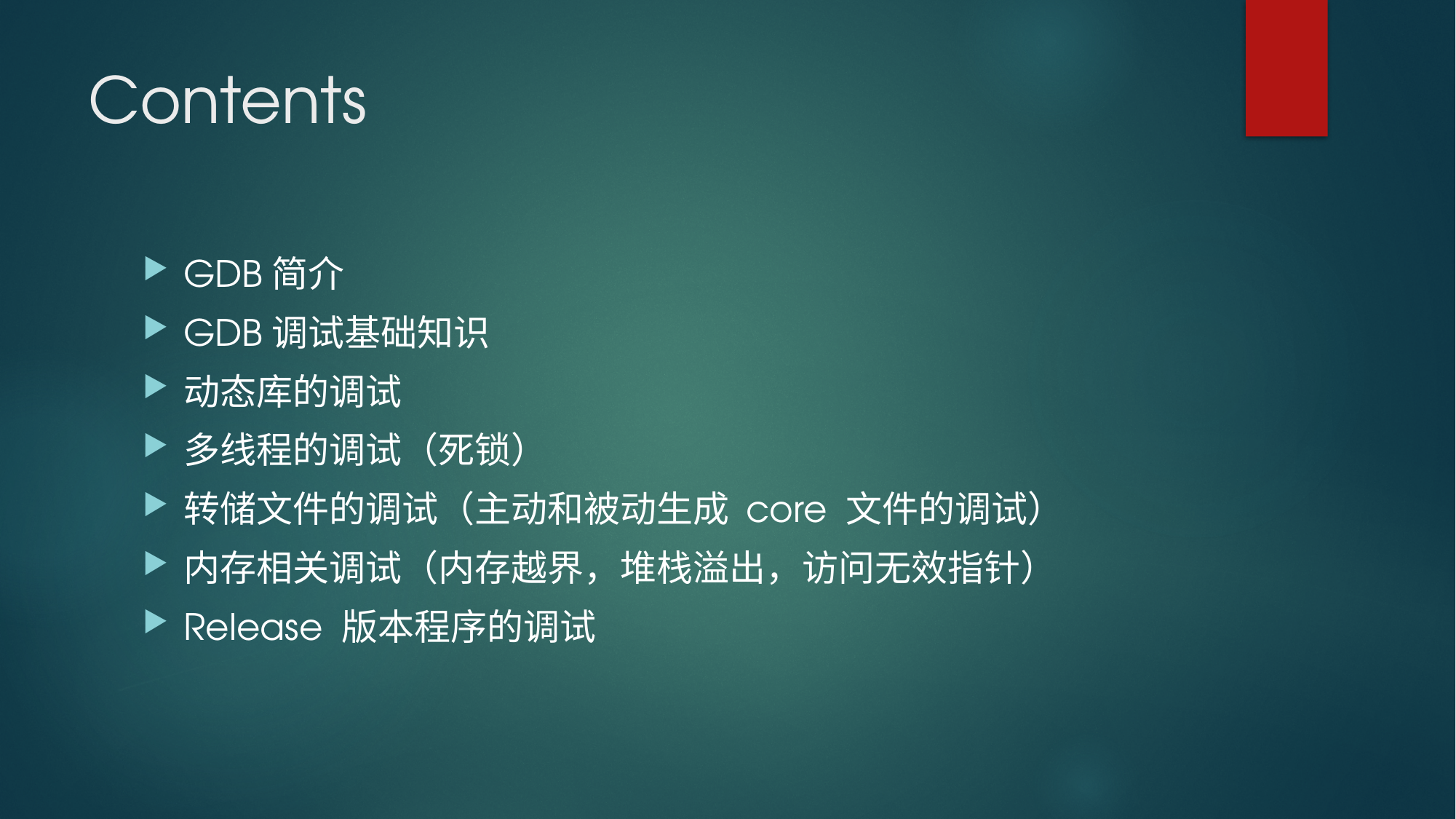

# Contents
GDB简介
GDB调试基础知识
动态库的调试
多线程的调试（死锁）
转储文件的调试（主动和被动生成 core 文件的调试）
内存相关调试（内存越界，堆栈溢出，访问无效指针）
Release 版本程序的调试